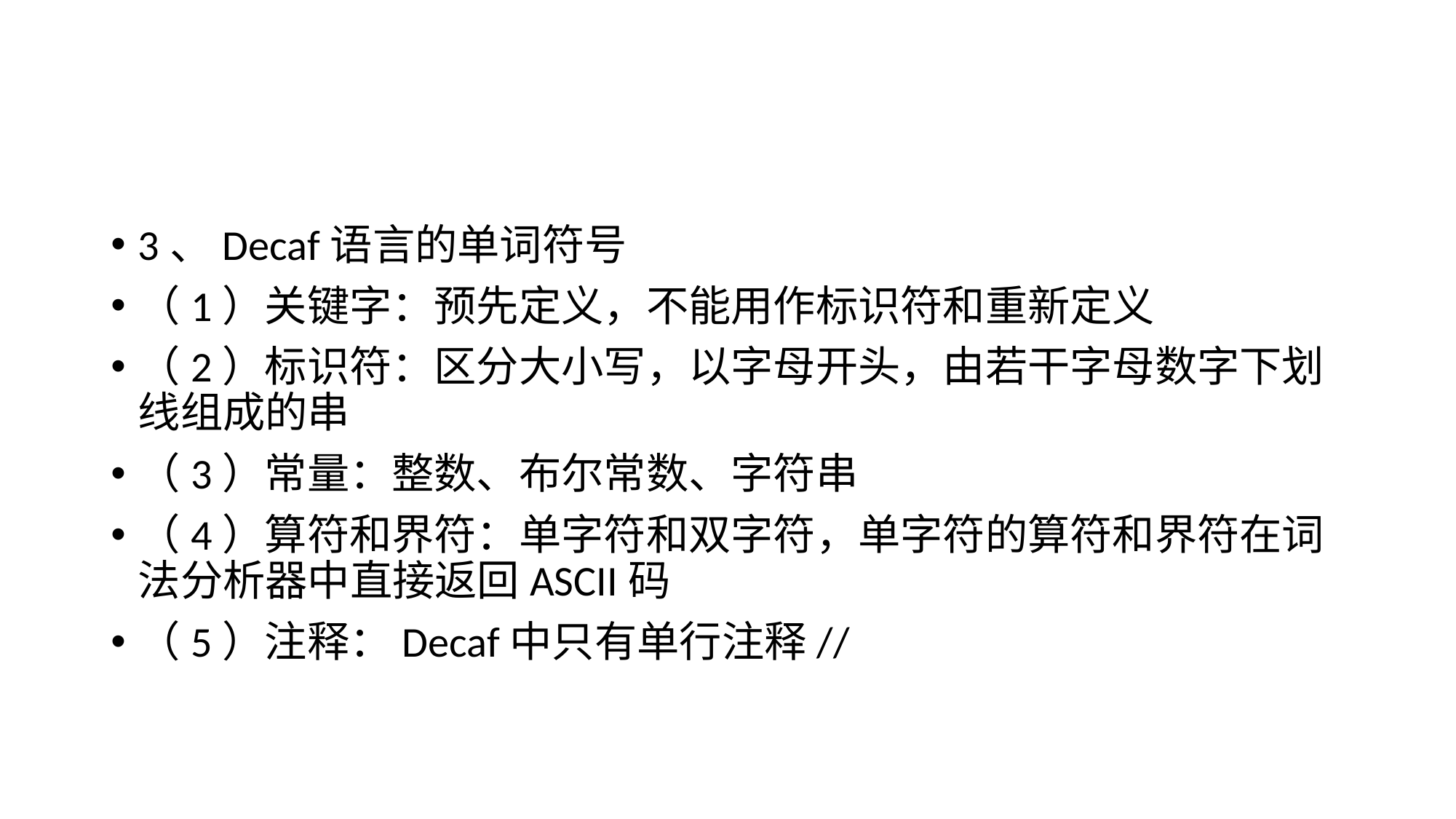

#
3、Decaf语言的单词符号
（1）关键字：预先定义，不能用作标识符和重新定义
（2）标识符：区分大小写，以字母开头，由若干字母数字下划线组成的串
（3）常量：整数、布尔常数、字符串
（4）算符和界符：单字符和双字符，单字符的算符和界符在词法分析器中直接返回ASCII码
（5）注释：Decaf中只有单行注释//